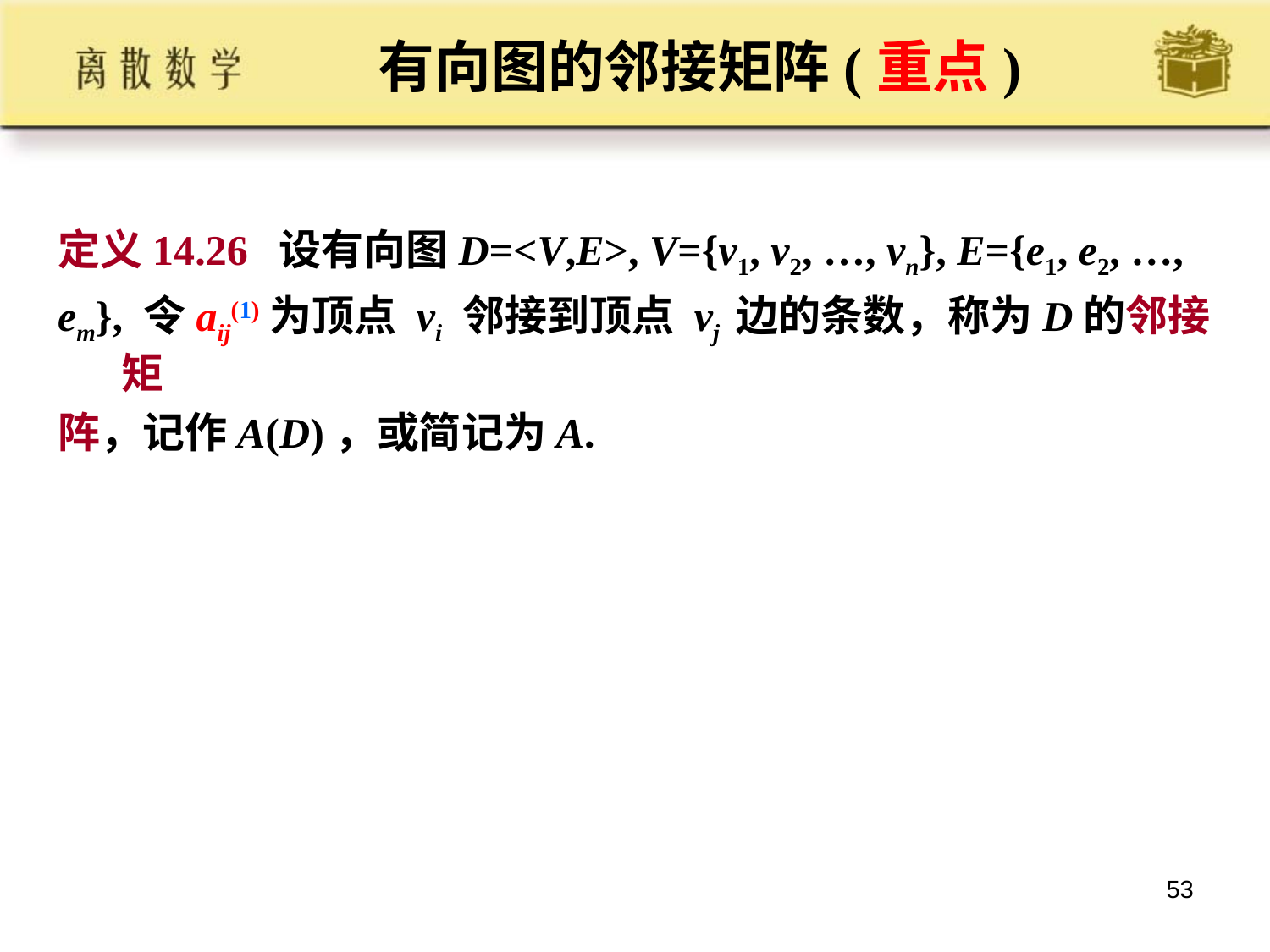

# 有向图的邻接矩阵(重点)
定义14.26  设有向图D=<V,E>, V={v1, v2, …, vn}, E={e1, e2, …,
em}, 令aij(1)为顶点 vi 邻接到顶点 vj 边的条数，称为D的邻接矩
阵，记作A(D)，或简记为A.

53